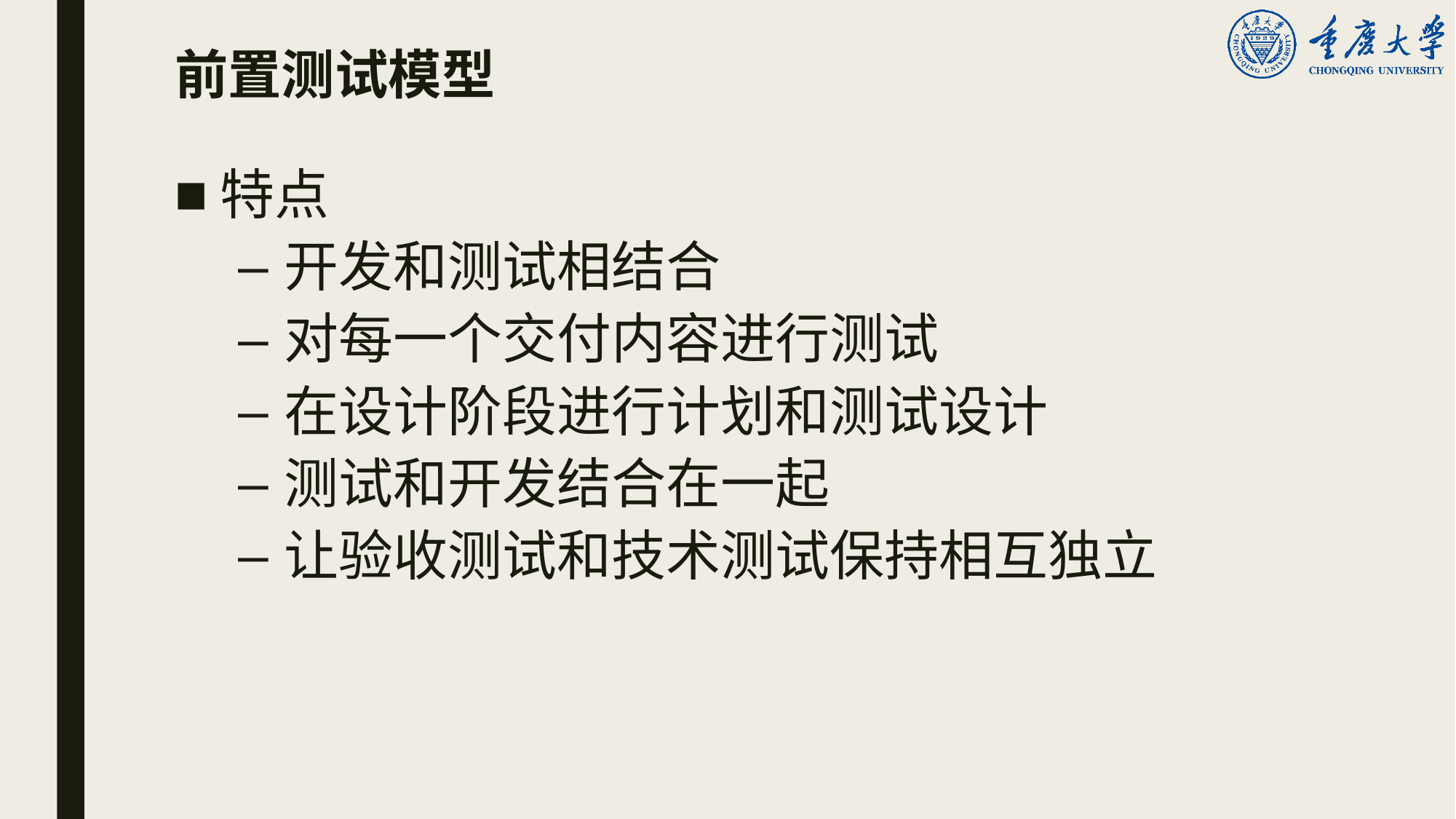

# 前置测试模型
特点
开发和测试相结合
对每一个交付内容进行测试
在设计阶段进行计划和测试设计
测试和开发结合在一起
让验收测试和技术测试保持相互独立